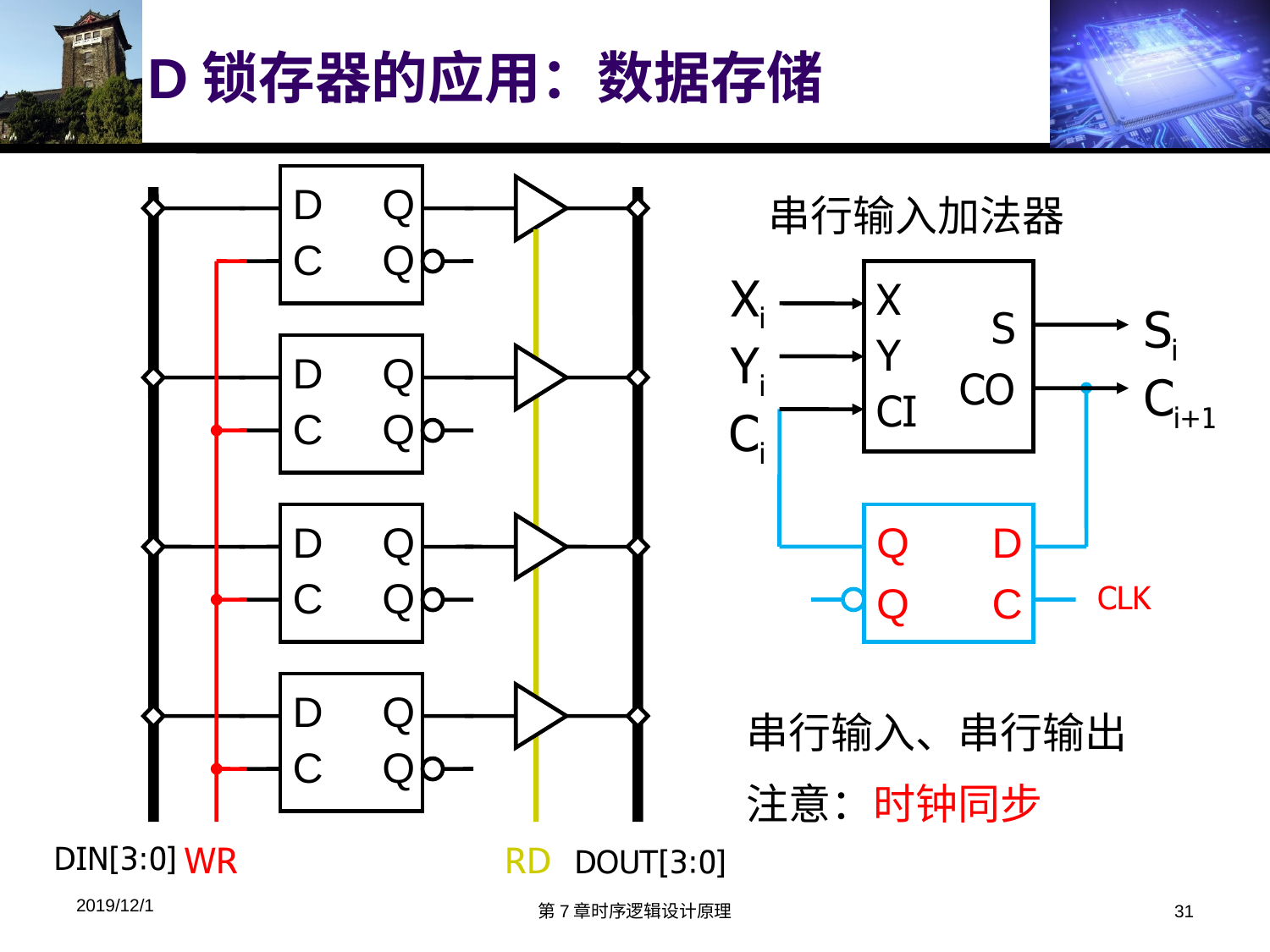

# D锁存器的应用：数据存储
D     Q
C     Q

D     Q
C     Q

D     Q
C     Q

D     Q
C     Q

串行输入加法器

RD
DOUT[3:0]

DIN[3:0]
Xi
Yi
Ci
X
Y
CI
S
CO
Si
Ci+1

WR

Q       D
Q       C

CLK
串行输入、串行输出
注意：时钟同步
2019/12/1
第7章时序逻辑设计原理
31